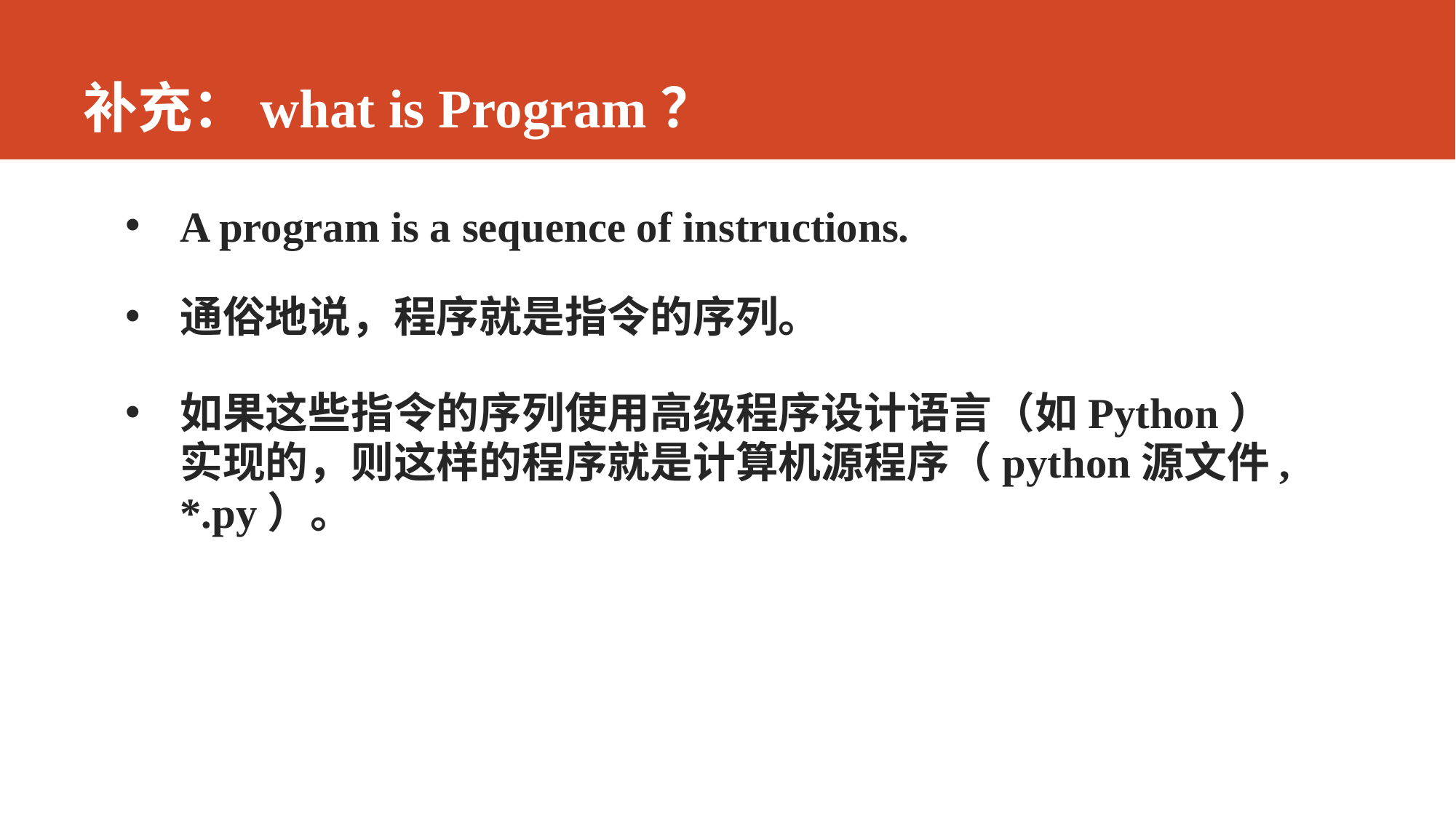

# 补充：what is Program？
A program is a sequence of instructions.
通俗地说，程序就是指令的序列。
如果这些指令的序列使用高级程序设计语言（如Python）实现的，则这样的程序就是计算机源程序（python源文件, *.py）。